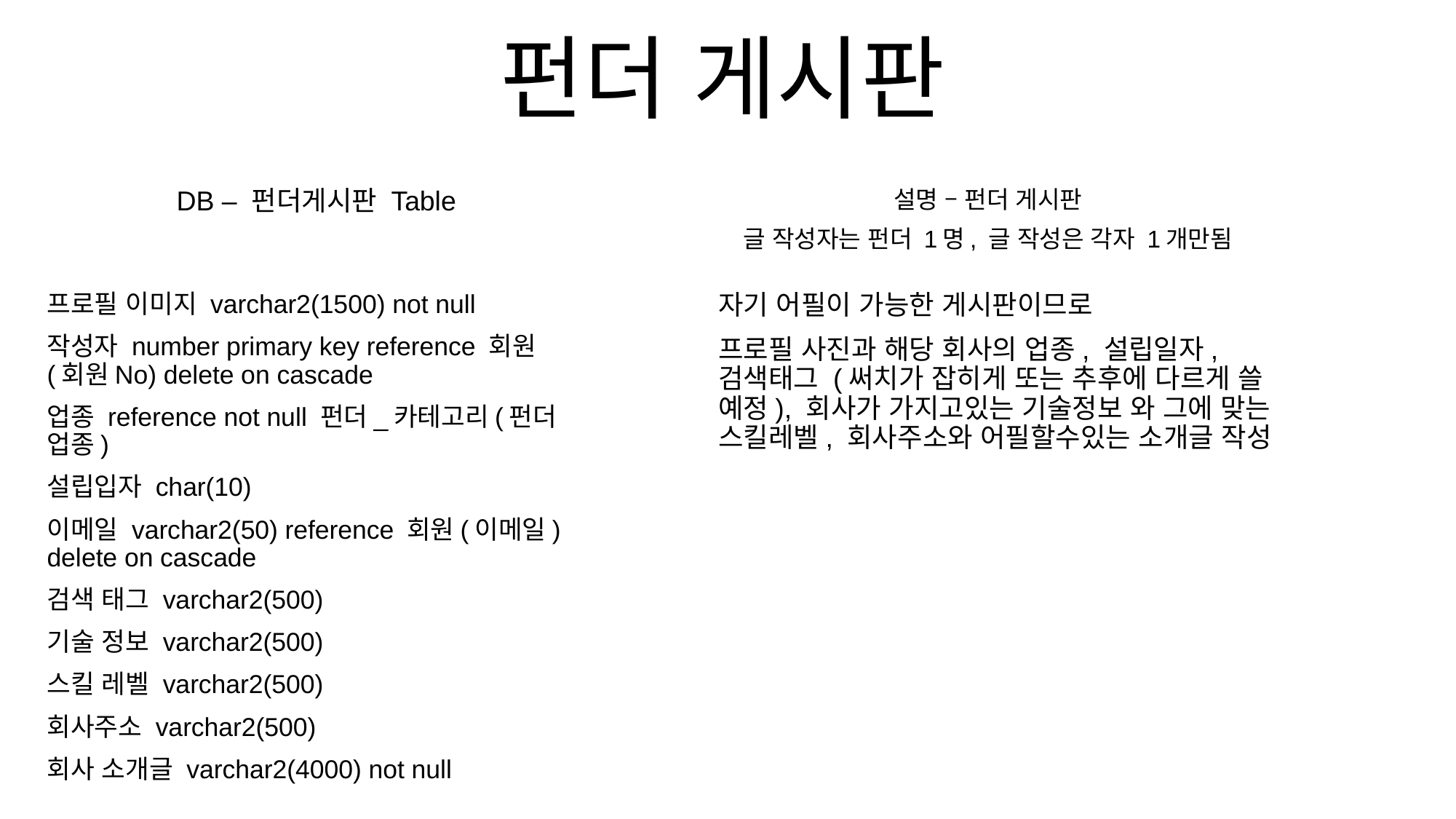

# 펀더 게시판
DB – 펀더게시판 Table
설명 – 펀더 게시판
글 작성자는 펀더 1명, 글 작성은 각자 1개만됨
프로필 이미지 varchar2(1500) not null
작성자 number primary key reference 회원(회원No) delete on cascade
업종 reference not null 펀더_카테고리(펀더 업종)
설립입자 char(10)
이메일 varchar2(50) reference 회원(이메일) delete on cascade
검색 태그 varchar2(500)
기술 정보 varchar2(500)
스킬 레벨 varchar2(500)
회사주소 varchar2(500)
회사 소개글 varchar2(4000) not null
자기 어필이 가능한 게시판이므로
프로필 사진과 해당 회사의 업종, 설립일자, 검색태그 (써치가 잡히게 또는 추후에 다르게 쓸 예정), 회사가 가지고있는 기술정보 와 그에 맞는 스킬레벨, 회사주소와 어필할수있는 소개글 작성